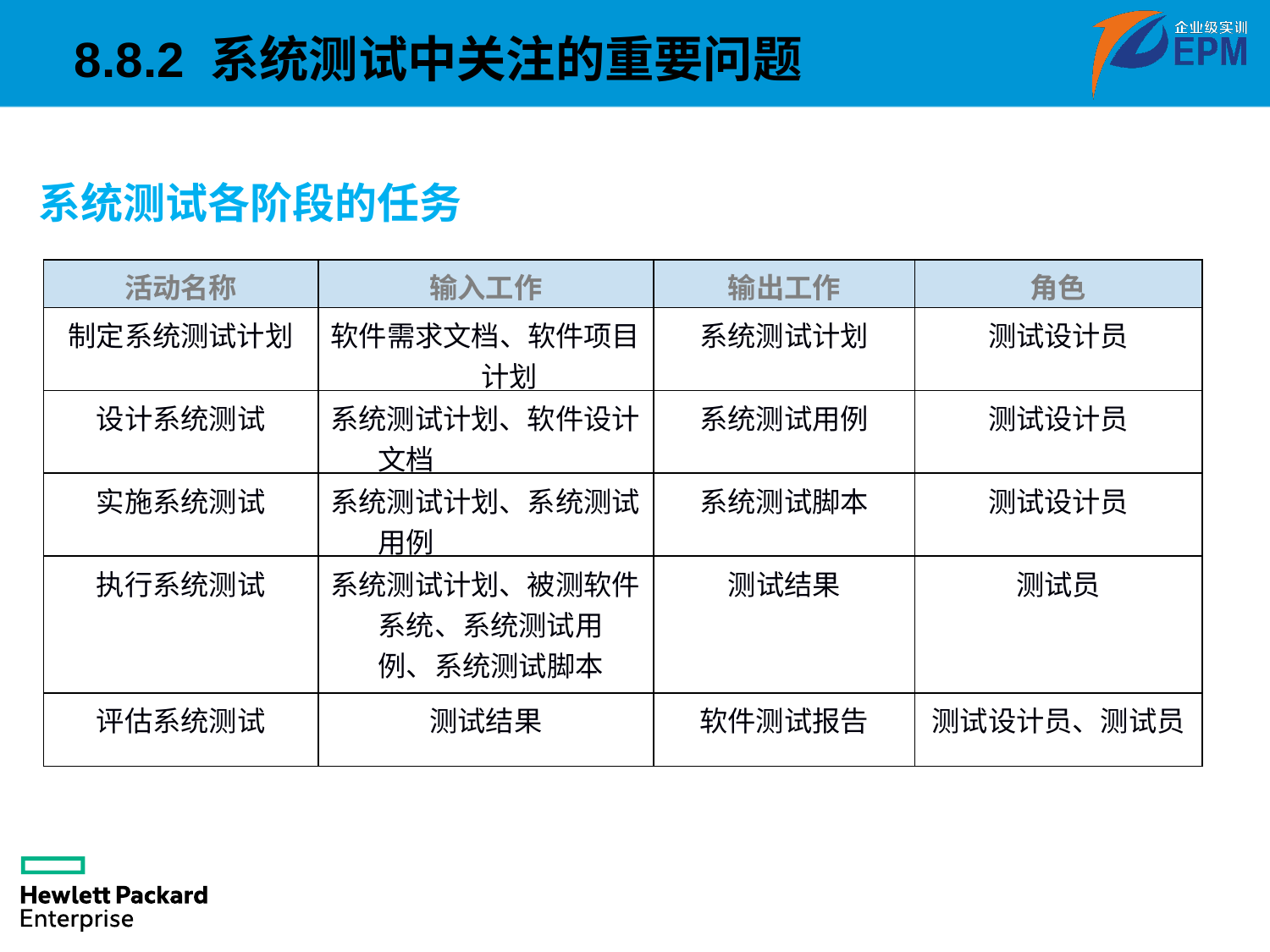

8.8.2 系统测试中关注的重要问题
系统测试各阶段的任务
| 活动名称 | 输入工作 | 输出工作 | 角色 |
| --- | --- | --- | --- |
| 制定系统测试计划 | 软件需求文档、软件项目计划 | 系统测试计划 | 测试设计员 |
| 设计系统测试 | 系统测试计划、软件设计文档 | 系统测试用例 | 测试设计员 |
| 实施系统测试 | 系统测试计划、系统测试用例 | 系统测试脚本 | 测试设计员 |
| 执行系统测试 | 系统测试计划、被测软件系统、系统测试用例、系统测试脚本 | 测试结果 | 测试员 |
| 评估系统测试 | 测试结果 | 软件测试报告 | 测试设计员、测试员 |